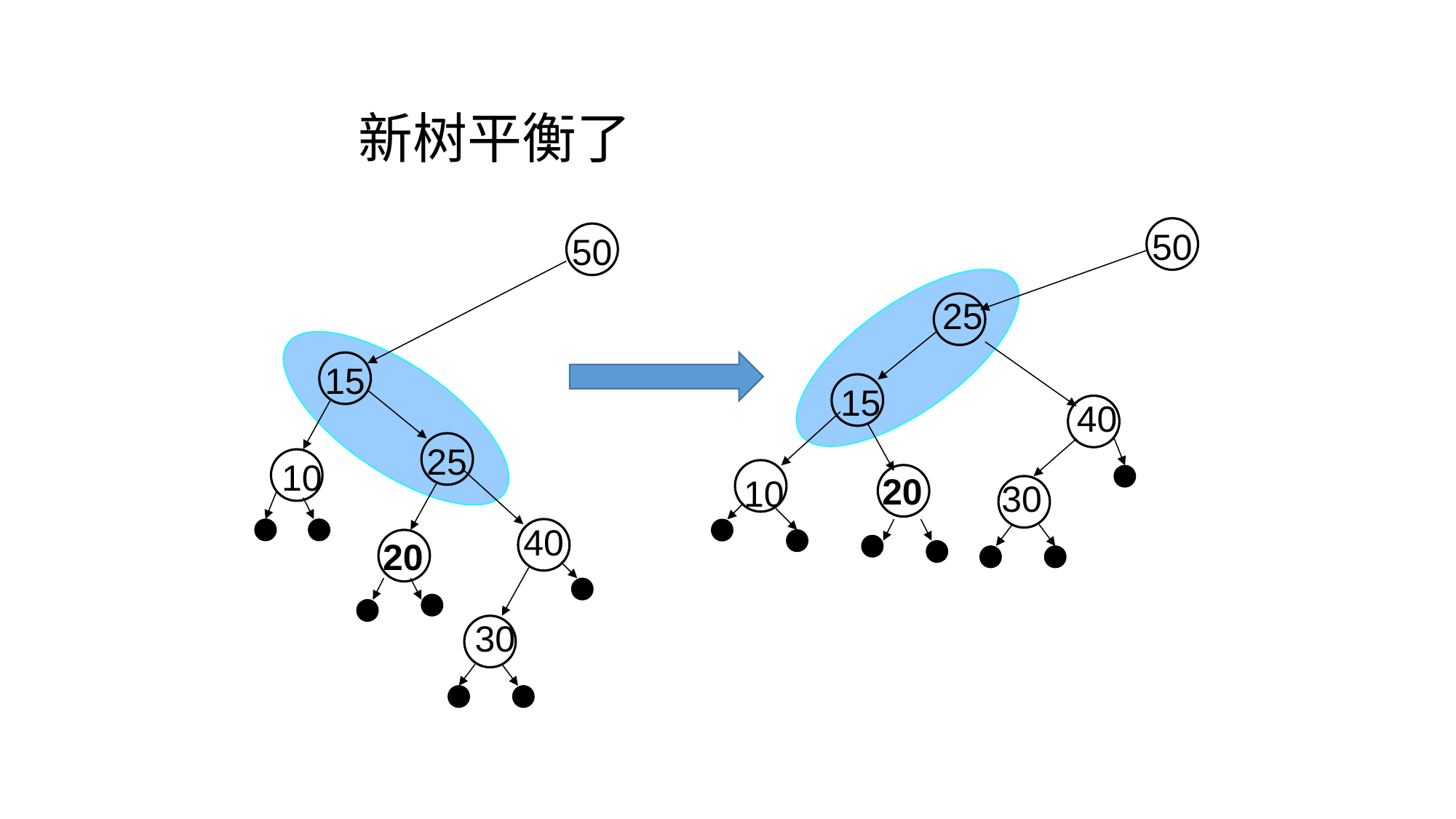

新树平衡了
50

50

25

15

15

40

25

10

20

10

30

40

20

30